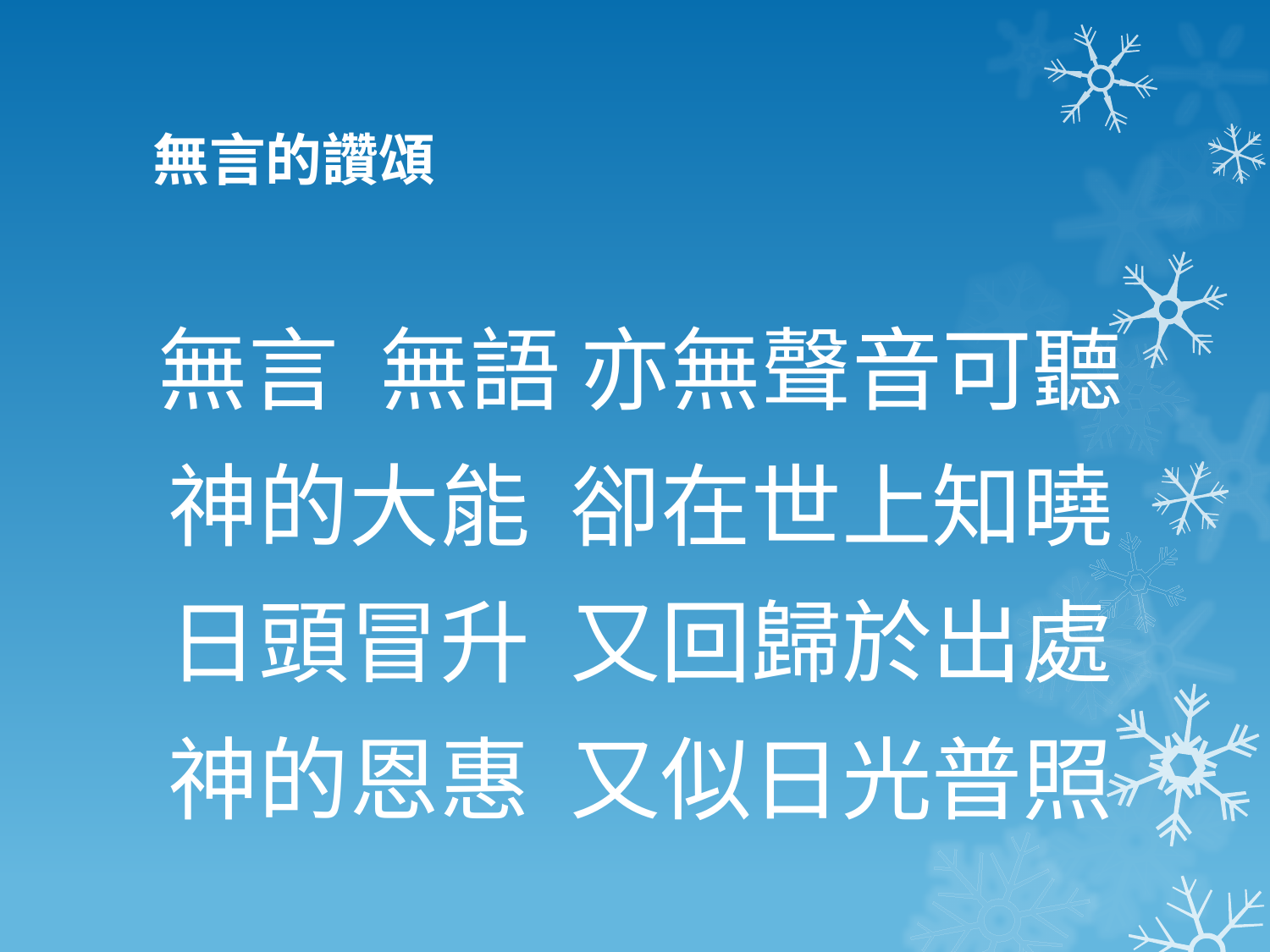

# 無言的讚頌
無言  無語 亦無聲音可聽
神的大能  卻在世上知曉
日頭冒升  又回歸於出處
神的恩惠  又似日光普照